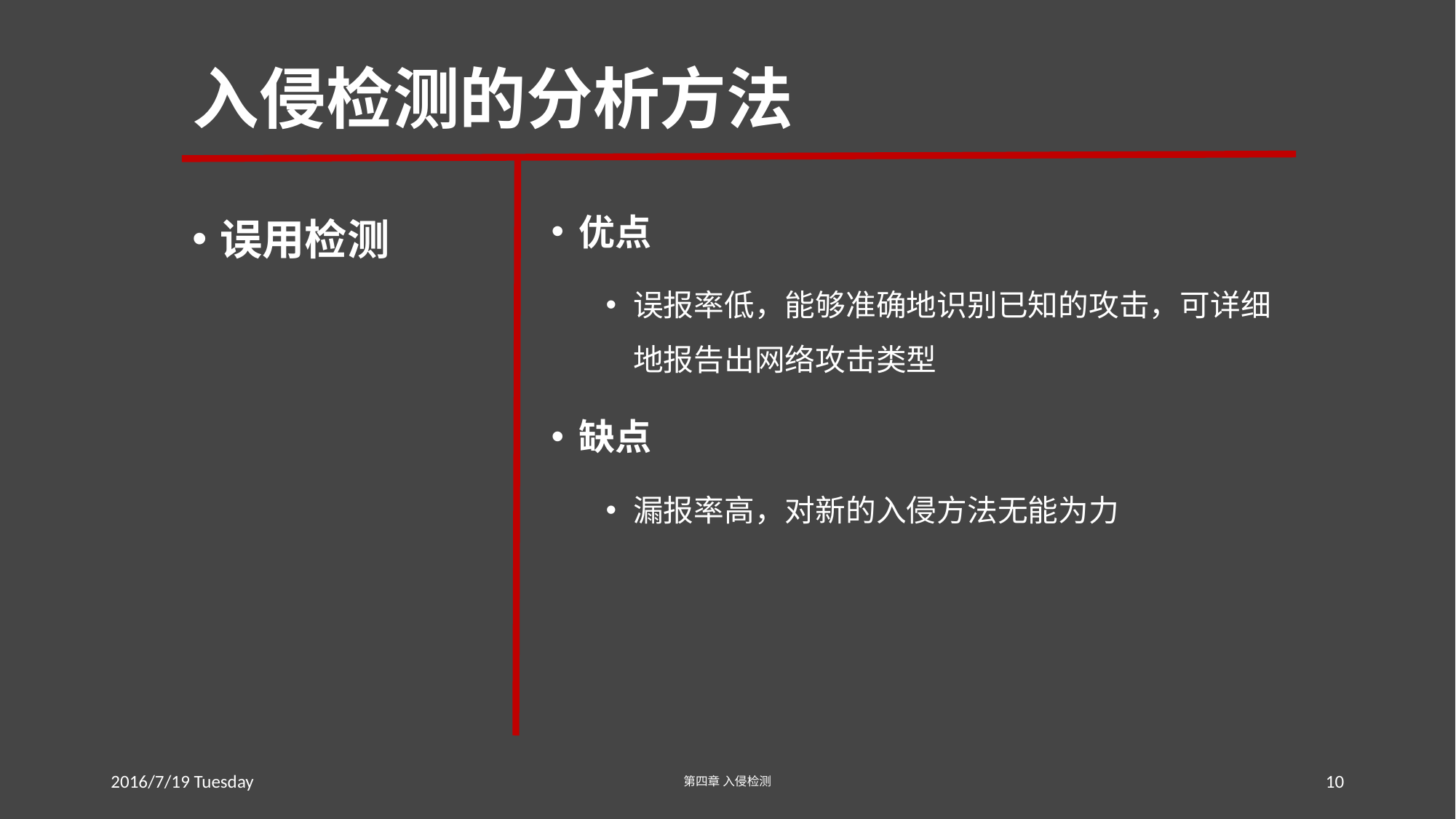

# 入侵检测的分析方法
误用检测
优点
误报率低，能够准确地识别已知的攻击，可详细地报告出网络攻击类型
缺点
漏报率高，对新的入侵方法无能为力
2016/7/19 Tuesday
第四章 入侵检测
10